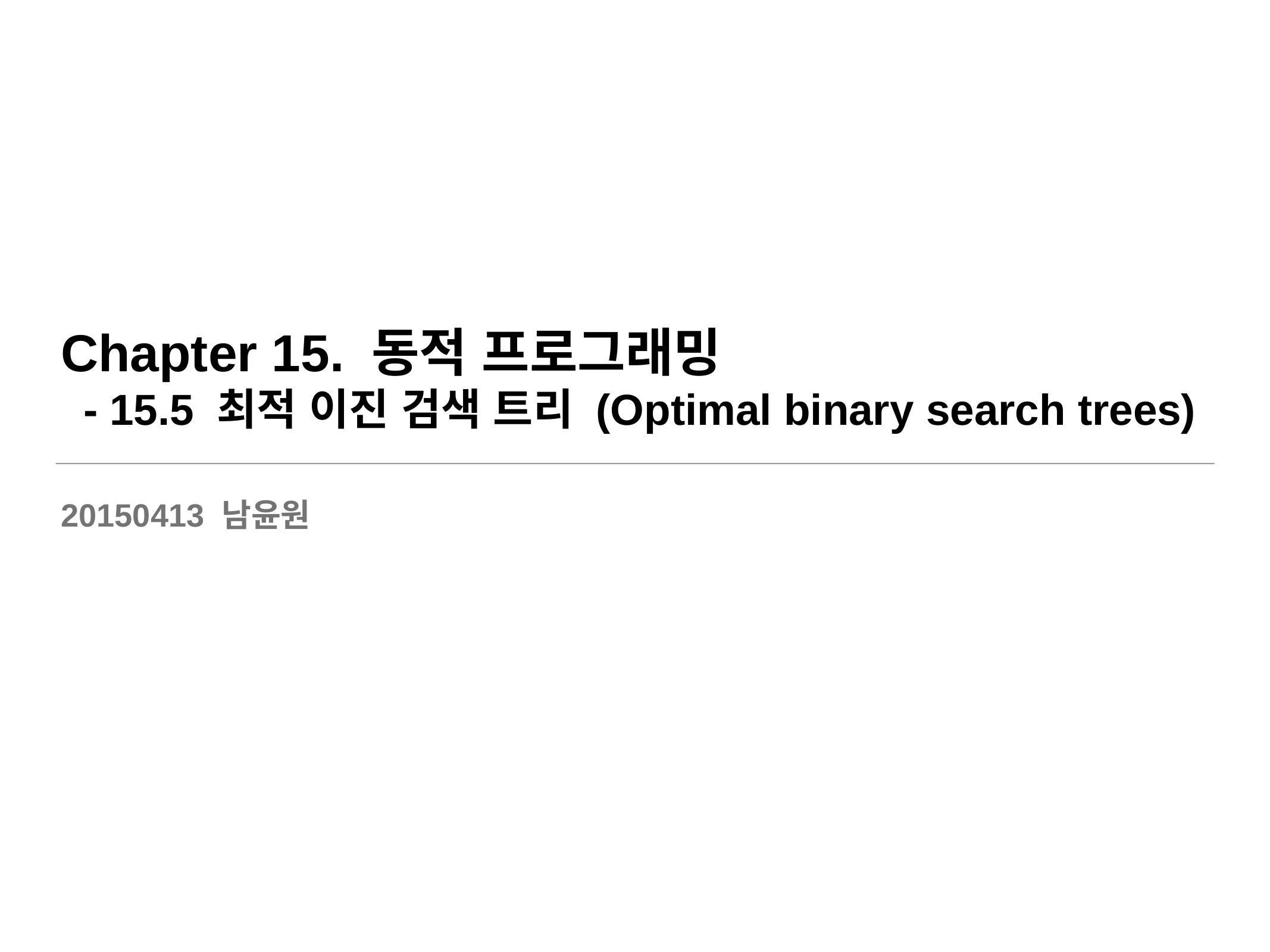

# Chapter 15. 동적 프로그래밍 - 15.5 최적 이진 검색 트리 (Optimal binary search trees)

20150413 남윤원